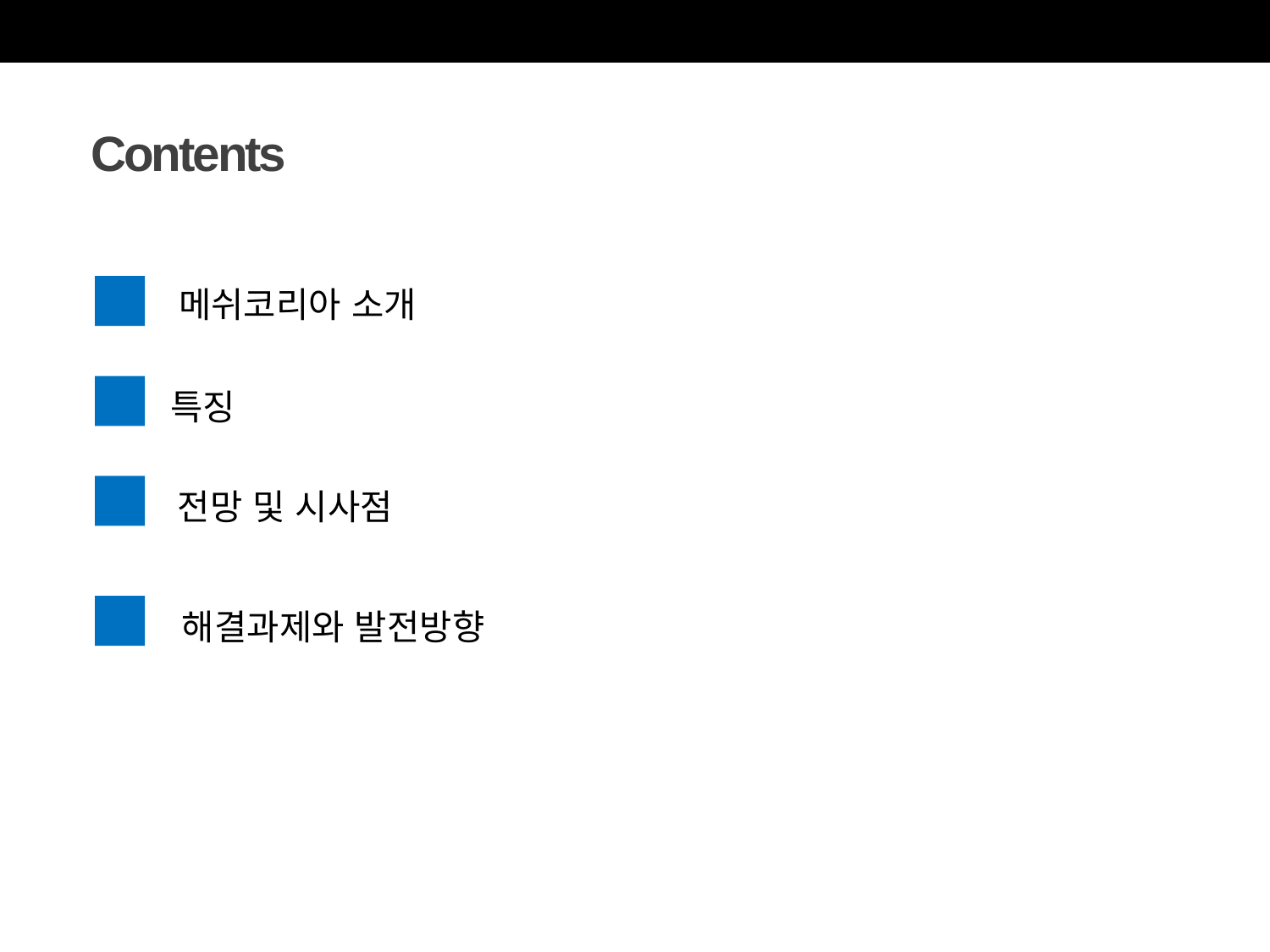

Contents
1

메쉬코리아 소개
2

특징
3

전망 및 시사점
4

해결과제와 발전방향